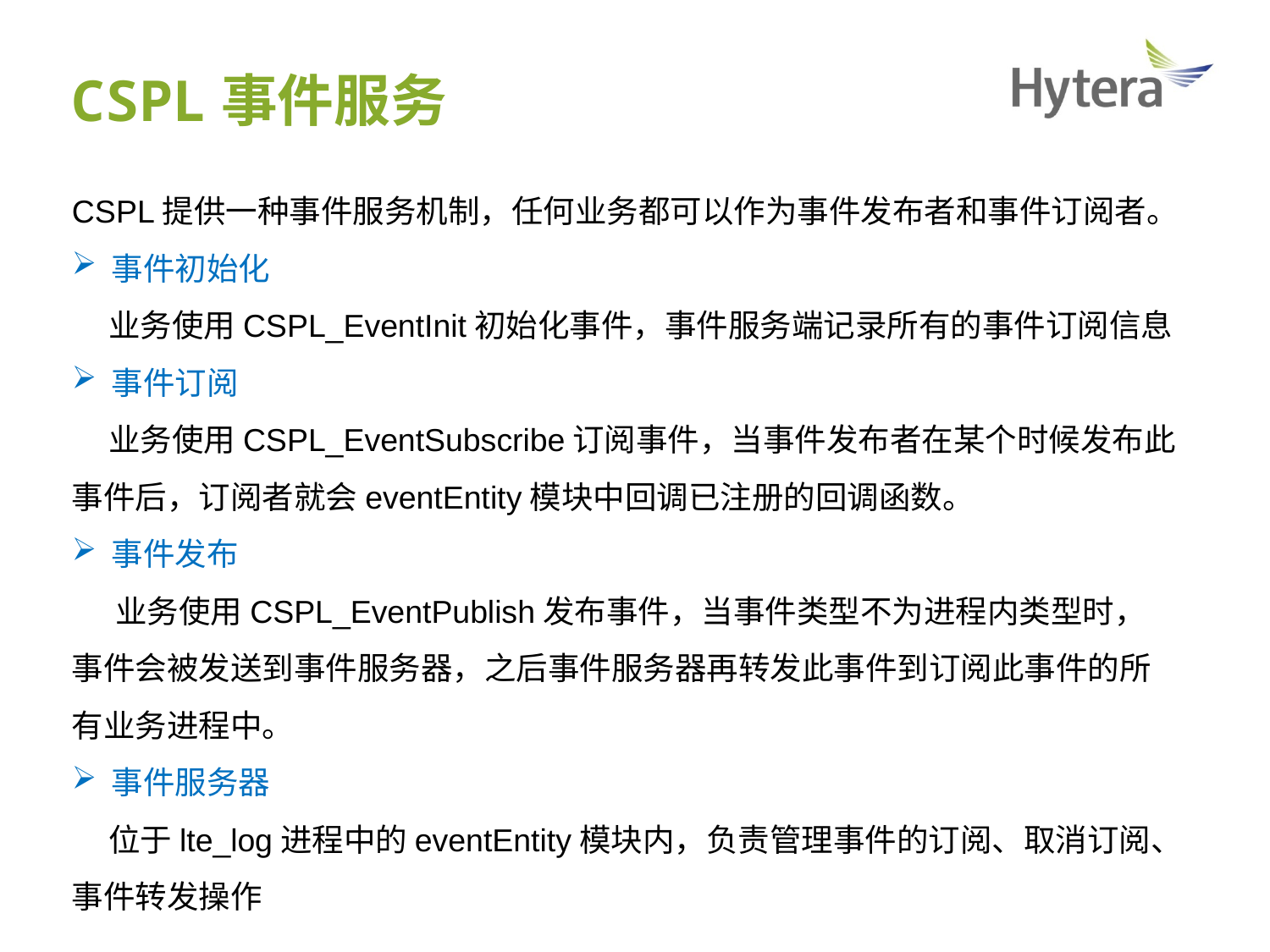

CSPL事件服务
CSPL提供一种事件服务机制，任何业务都可以作为事件发布者和事件订阅者。
事件初始化
    业务使用CSPL_EventInit初始化事件，事件服务端记录所有的事件订阅信息
事件订阅
    业务使用CSPL_EventSubscribe订阅事件，当事件发布者在某个时候发布此事件后，订阅者就会eventEntity模块中回调已注册的回调函数。
事件发布
     业务使用CSPL_EventPublish发布事件，当事件类型不为进程内类型时，
事件会被发送到事件服务器，之后事件服务器再转发此事件到订阅此事件的所有业务进程中。
事件服务器
    位于lte_log进程中的eventEntity模块内，负责管理事件的订阅、取消订阅、事件转发操作